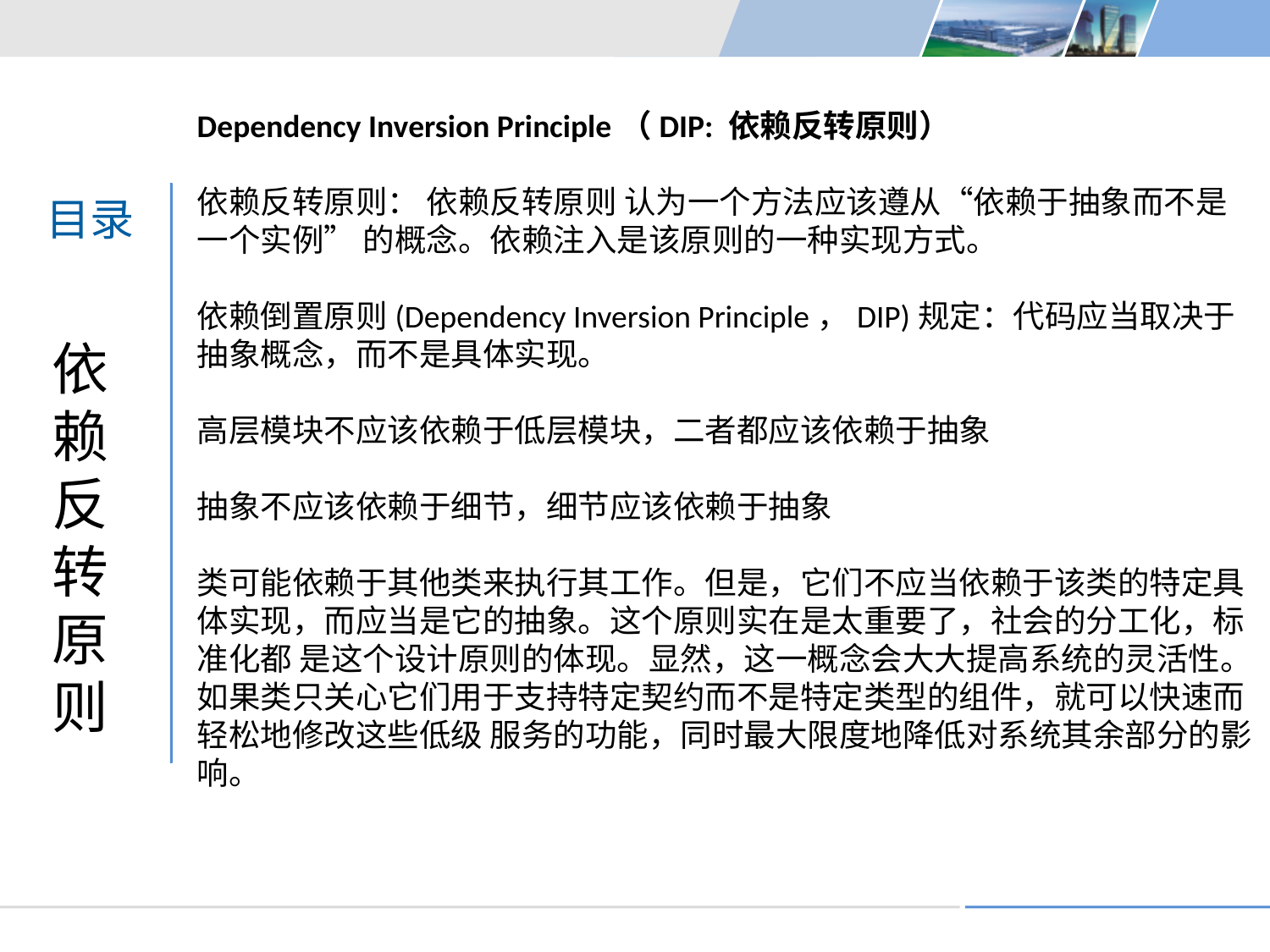

Dependency Inversion Principle（DIP: 依赖反转原则）

依赖反转原则： 依赖反转原则 认为一个方法应该遵从“依赖于抽象而不是一个实例” 的概念。依赖注入是该原则的一种实现方式。

依赖倒置原则(Dependency Inversion Principle，DIP)规定：代码应当取决于抽象概念，而不是具体实现。
高层模块不应该依赖于低层模块，二者都应该依赖于抽象
抽象不应该依赖于细节，细节应该依赖于抽象
类可能依赖于其他类来执行其工作。但是，它们不应当依赖于该类的特定具体实现，而应当是它的抽象。这个原则实在是太重要了，社会的分工化，标准化都 是这个设计原则的体现。显然，这一概念会大大提高系统的灵活性。如果类只关心它们用于支持特定契约而不是特定类型的组件，就可以快速而轻松地修改这些低级 服务的功能，同时最大限度地降低对系统其余部分的影响。

目录
依赖反转原则